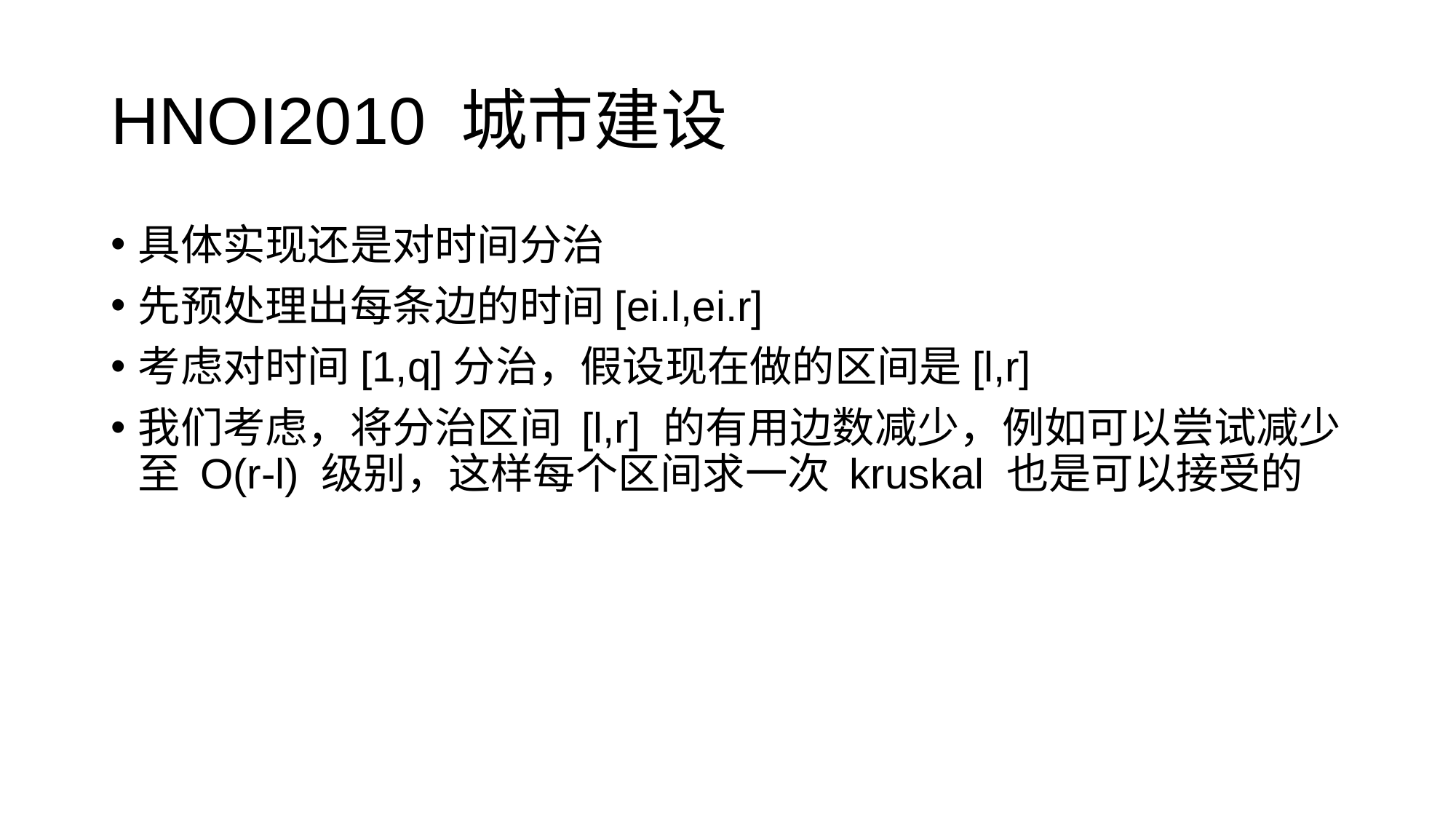

# HNOI2010 城市建设
具体实现还是对时间分治
先预处理出每条边的时间[ei.l,ei.r]
考虑对时间[1,q]分治，假设现在做的区间是[l,r]
我们考虑，将分治区间 [l,r] 的有用边数减少，例如可以尝试减少至 O(r-l) 级别，这样每个区间求一次 kruskal 也是可以接受的